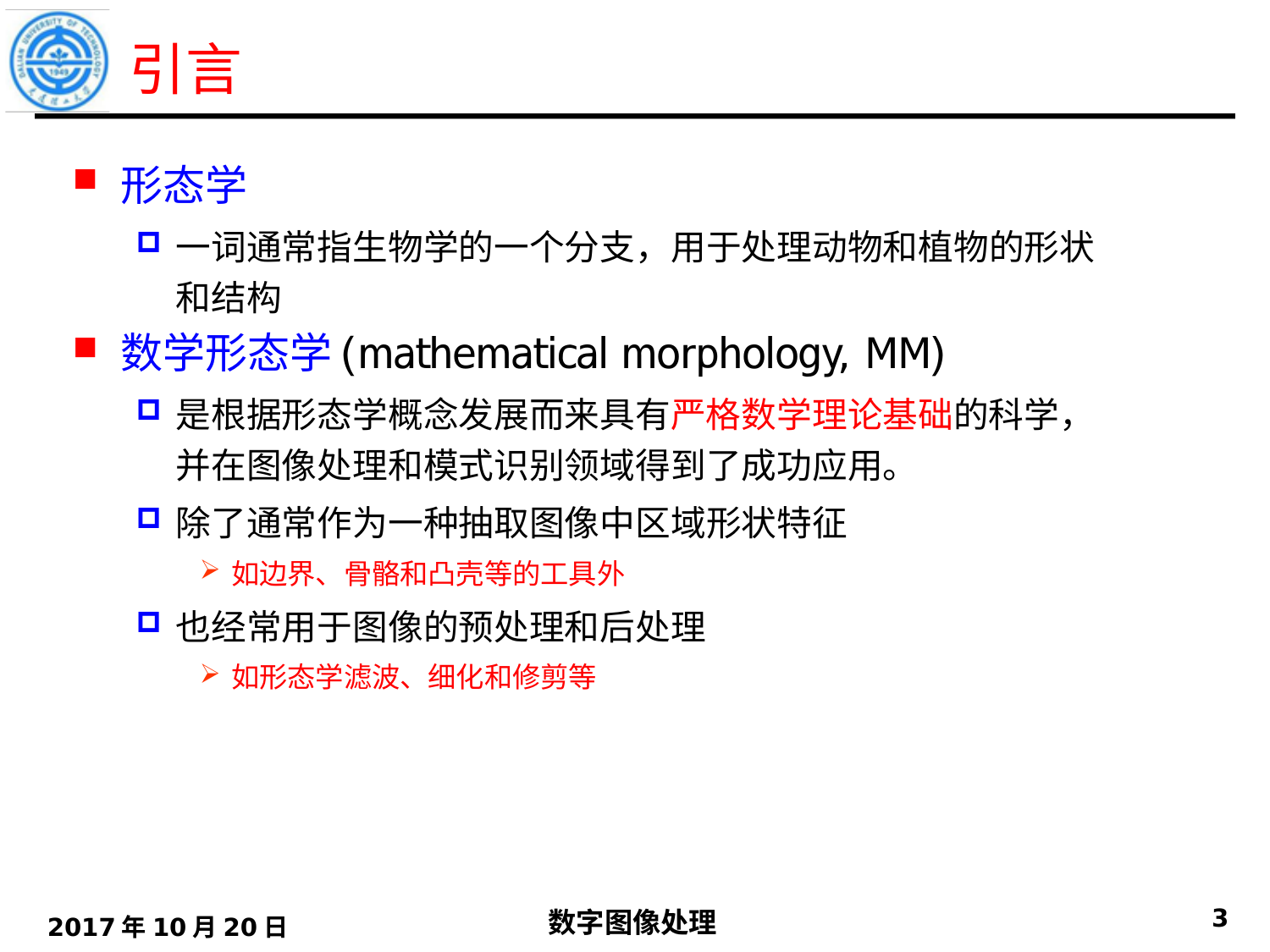

# 引言
形态学
一词通常指生物学的一个分支，用于处理动物和植物的形状和结构
数学形态学(mathematical morphology, MM)
是根据形态学概念发展而来具有严格数学理论基础的科学，并在图像处理和模式识别领域得到了成功应用。
除了通常作为一种抽取图像中区域形状特征
如边界、骨骼和凸壳等的工具外
也经常用于图像的预处理和后处理
如形态学滤波、细化和修剪等